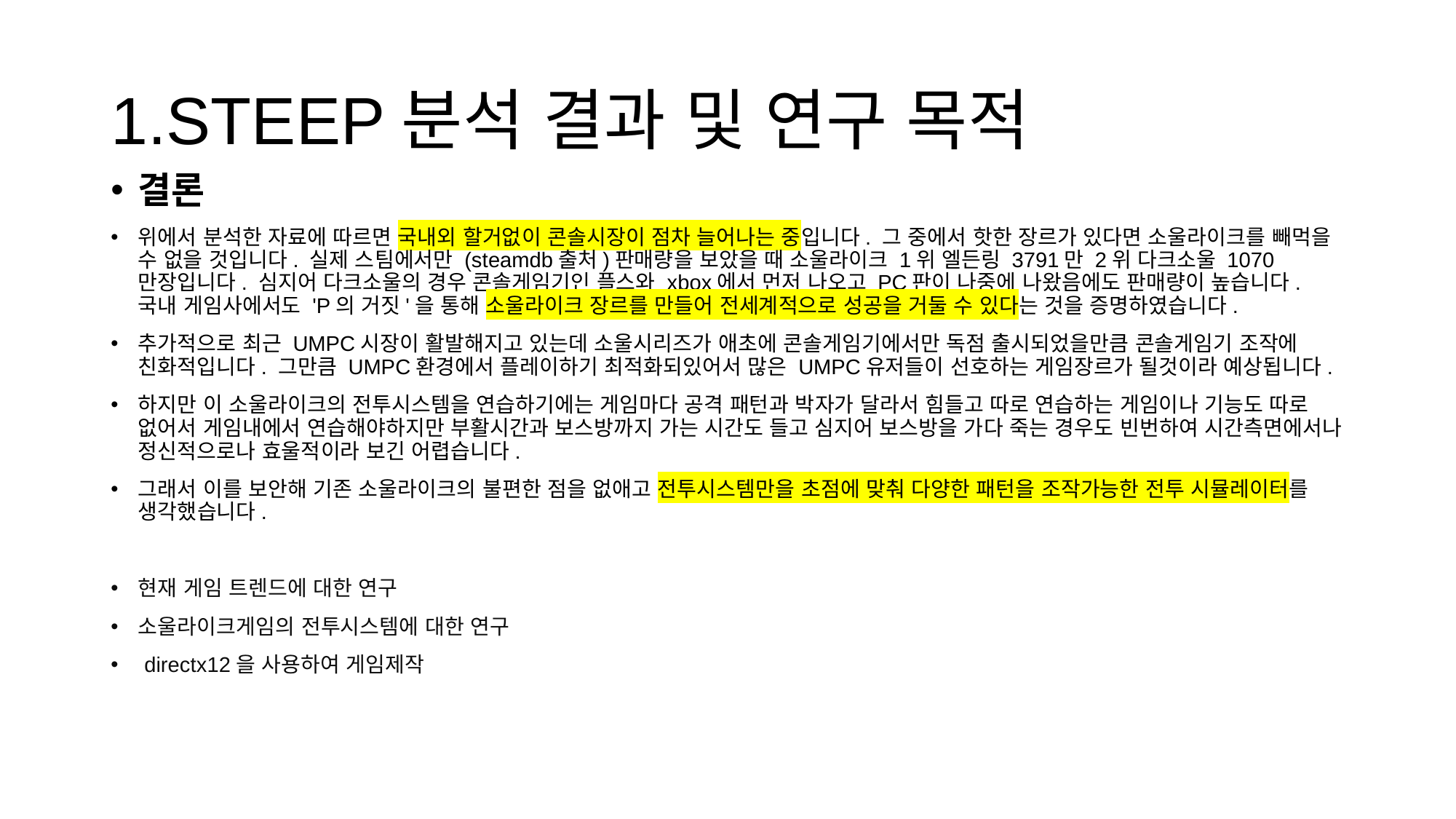

# 1.STEEP분석 결과 및 연구 목적
결론
위에서 분석한 자료에 따르면 국내외 할거없이 콘솔시장이 점차 늘어나는 중입니다. 그 중에서 핫한 장르가 있다면 소울라이크를 빼먹을 수 없을 것입니다. 실제 스팀에서만 (steamdb출처)판매량을 보았을 때 소울라이크 1위 엘든링 3791만 2위 다크소울 1070만장입니다. 심지어 다크소울의 경우 콘솔게임기인 플스와 xbox에서 먼저 나오고 PC판이 나중에 나왔음에도 판매량이 높습니다. 국내 게임사에서도 'P의 거짓'을 통해 소울라이크 장르를 만들어 전세계적으로 성공을 거둘 수 있다는 것을 증명하였습니다.
추가적으로 최근 UMPC시장이 활발해지고 있는데 소울시리즈가 애초에 콘솔게임기에서만 독점 출시되었을만큼 콘솔게임기 조작에 친화적입니다. 그만큼 UMPC환경에서 플레이하기 최적화되있어서 많은 UMPC유저들이 선호하는 게임장르가 될것이라 예상됩니다.
하지만 이 소울라이크의 전투시스템을 연습하기에는 게임마다 공격 패턴과 박자가 달라서 힘들고 따로 연습하는 게임이나 기능도 따로 없어서 게임내에서 연습해야하지만 부활시간과 보스방까지 가는 시간도 들고 심지어 보스방을 가다 죽는 경우도 빈번하여 시간측면에서나 정신적으로나 효울적이라 보긴 어렵습니다.
그래서 이를 보안해 기존 소울라이크의 불편한 점을 없애고 전투시스템만을 초점에 맞춰 다양한 패턴을 조작가능한 전투 시뮬레이터를 생각했습니다.

현재 게임 트렌드에 대한 연구
소울라이크게임의 전투시스템에 대한 연구
 directx12을 사용하여 게임제작